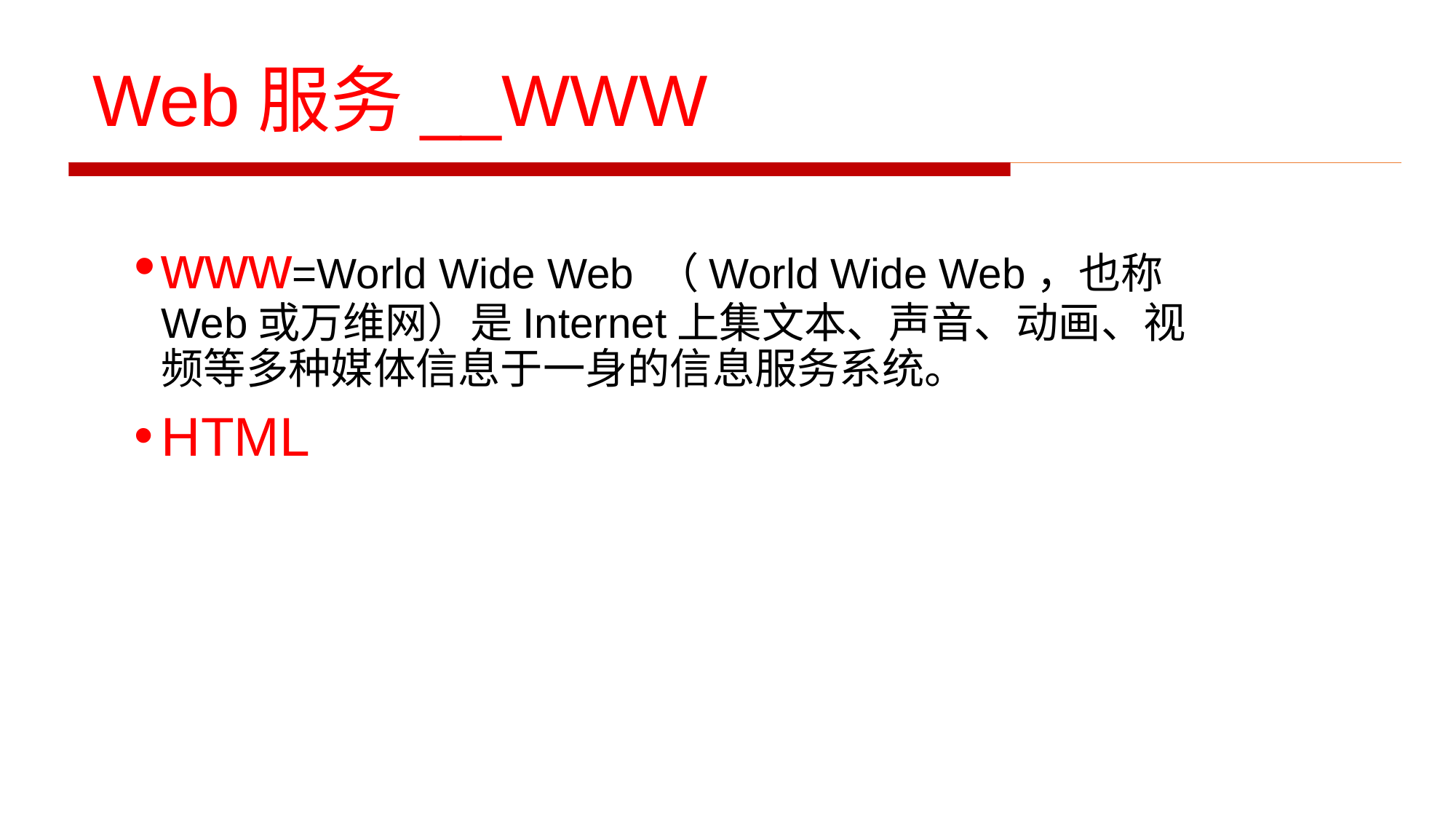

# Web服务__WWW

www=World Wide Web （World Wide Web，也称Web或万维网）是Internet上集文本、声音、动画、视频等多种媒体信息于一身的信息服务系统。
HTML